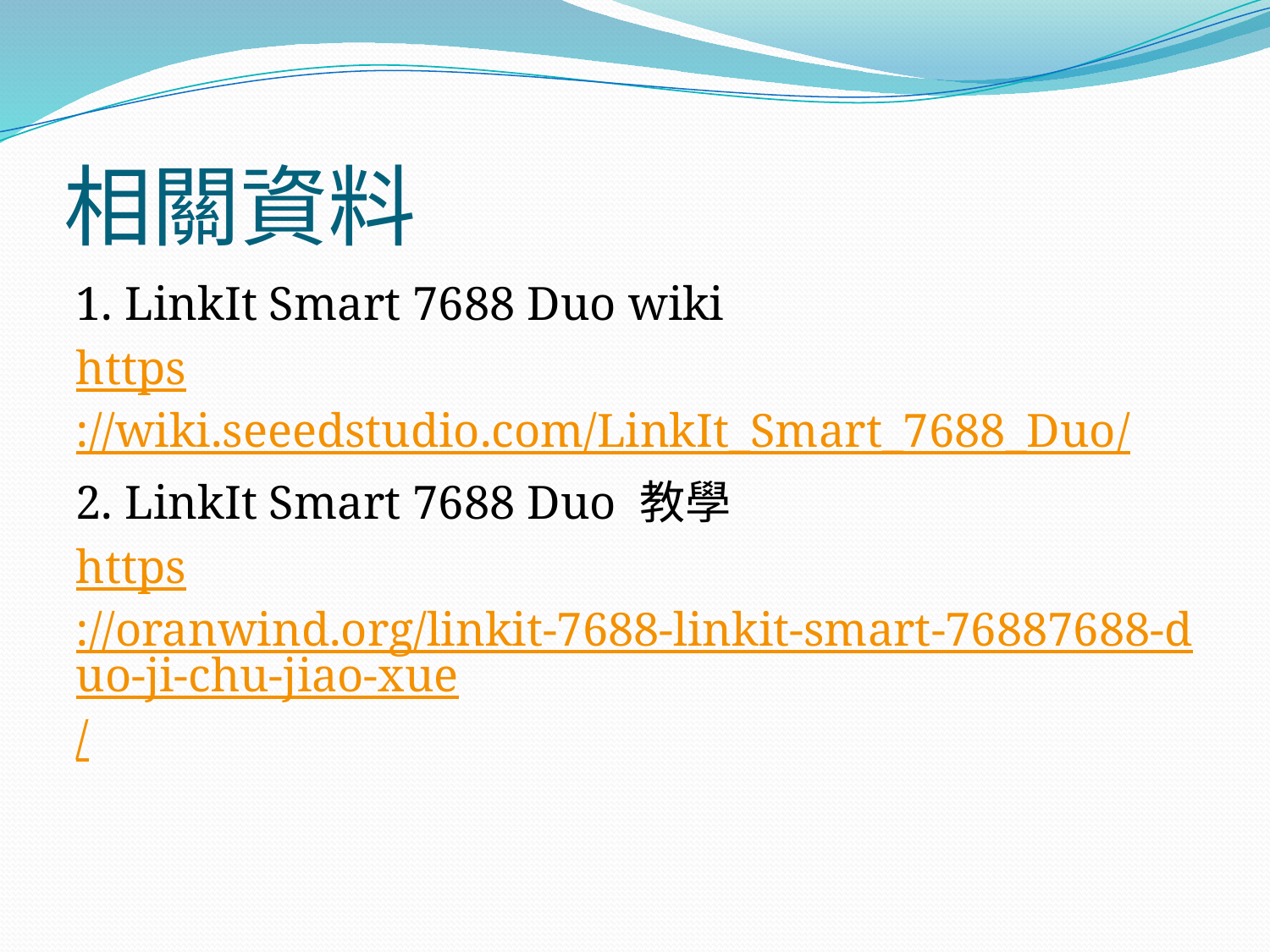

# 相關資料
1. LinkIt Smart 7688 Duo wiki
https://wiki.seeedstudio.com/LinkIt_Smart_7688_Duo/
2. LinkIt Smart 7688 Duo 教學
https://oranwind.org/linkit-7688-linkit-smart-76887688-duo-ji-chu-jiao-xue/